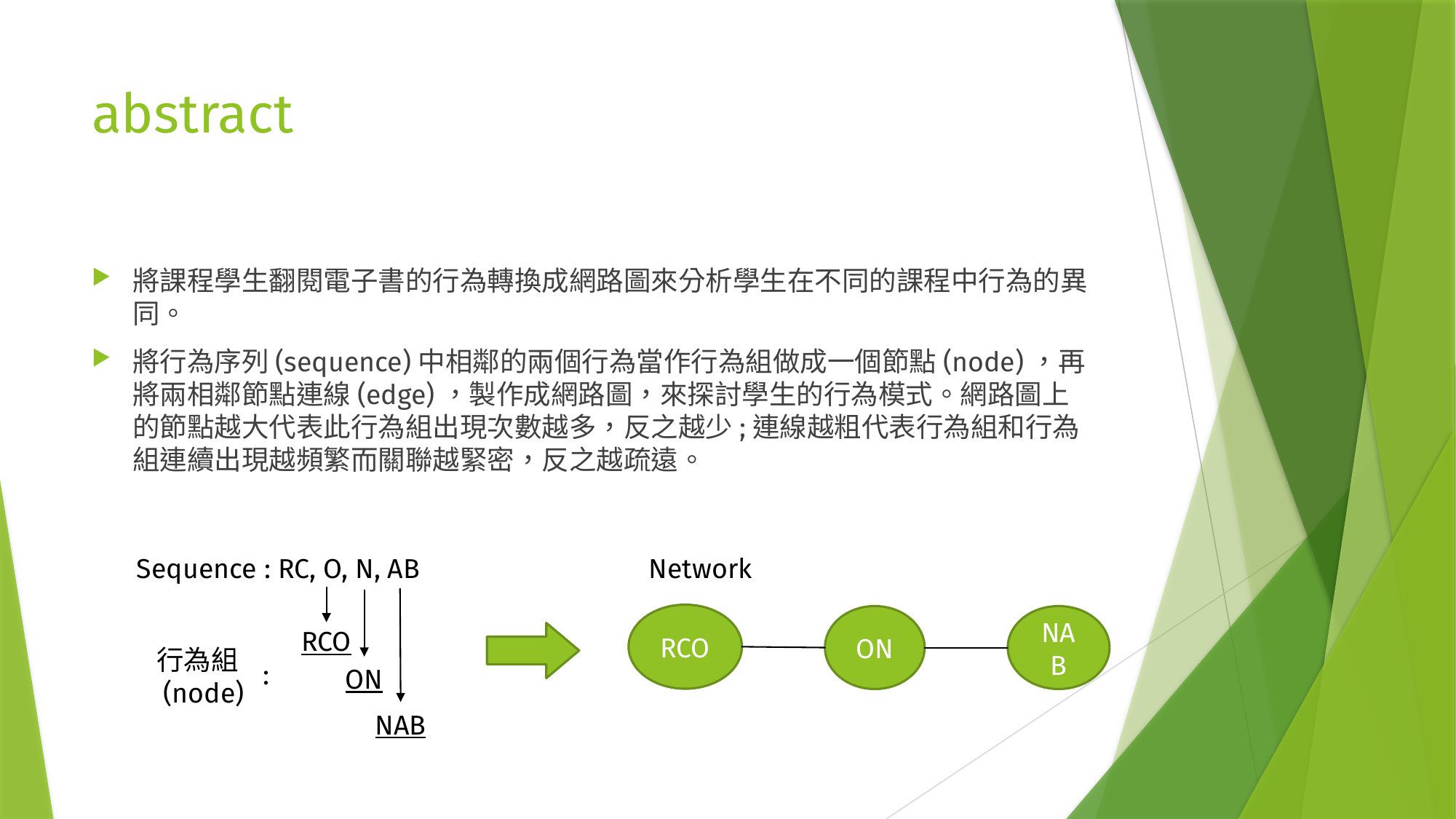

# abstract
將課程學生翻閱電子書的行為轉換成網路圖來分析學生在不同的課程中行為的異同。
將行為序列(sequence)中相鄰的兩個行為當作行為組做成一個節點(node)，再將兩相鄰節點連線(edge)，製作成網路圖，來探討學生的行為模式。網路圖上的節點越大代表此行為組出現次數越多，反之越少;連線越粗代表行為組和行為組連續出現越頻繁而關聯越緊密，反之越疏遠。
Sequence : RC, O, N, AB
Network
RCO
ON
NAB
RCO

行為組
 (node)
:
ON
NAB